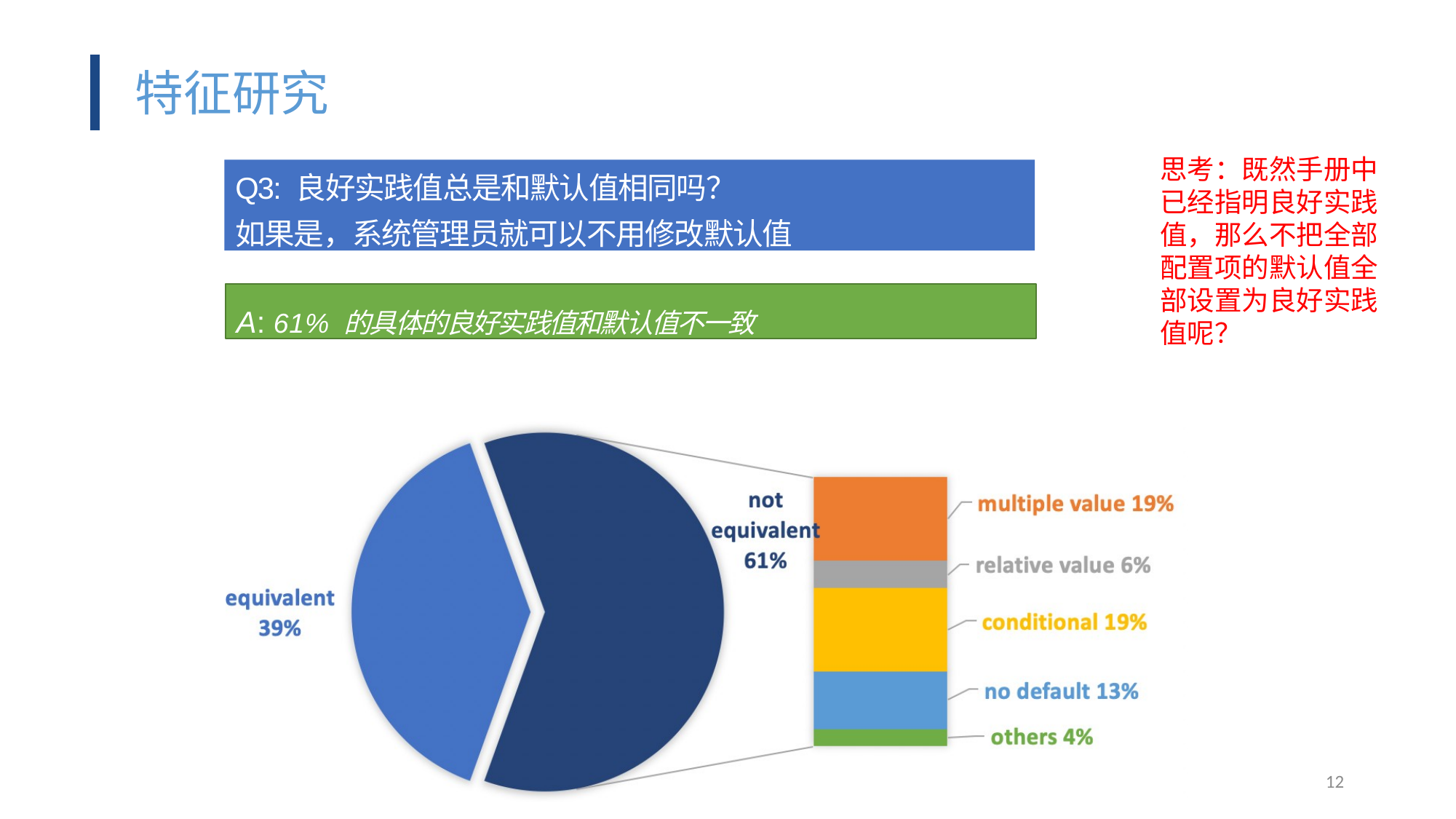

特征研究
思考：既然手册中已经指明良好实践值，那么不把全部配置项的默认值全部设置为良好实践值呢？
Q3: 良好实践值总是和默认值相同吗？
如果是，系统管理员就可以不用修改默认值
A: 61% 的具体的良好实践值和默认值不一致

12